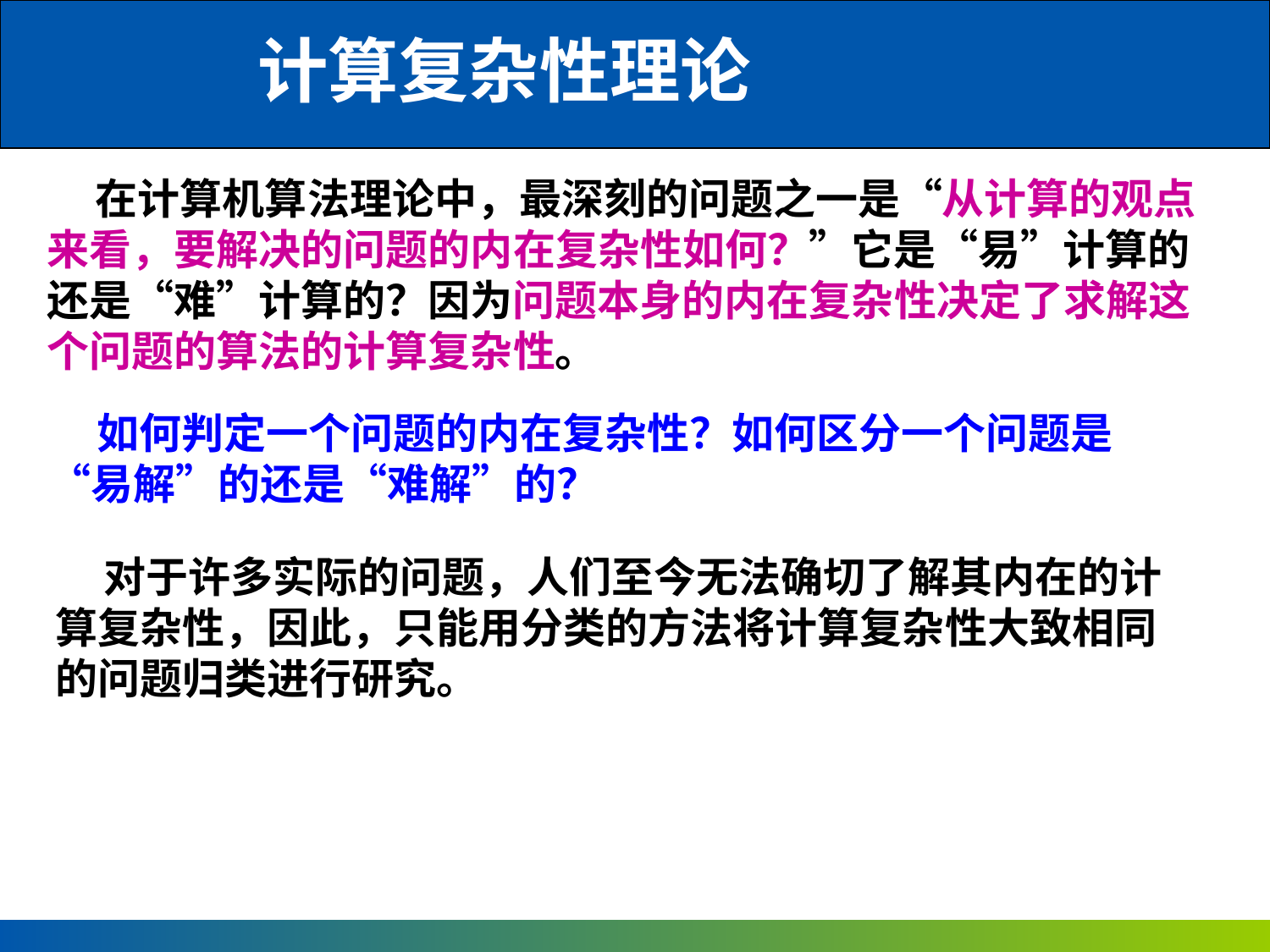

# 计算复杂性理论
    在计算机算法理论中，最深刻的问题之一是“从计算的观点来看，要解决的问题的内在复杂性如何？”它是“易”计算的还是“难”计算的？因为问题本身的内在复杂性决定了求解这个问题的算法的计算复杂性。
    如何判定一个问题的内在复杂性？如何区分一个问题是“易解”的还是“难解”的？
    对于许多实际的问题，人们至今无法确切了解其内在的计算复杂性，因此，只能用分类的方法将计算复杂性大致相同的问题归类进行研究。